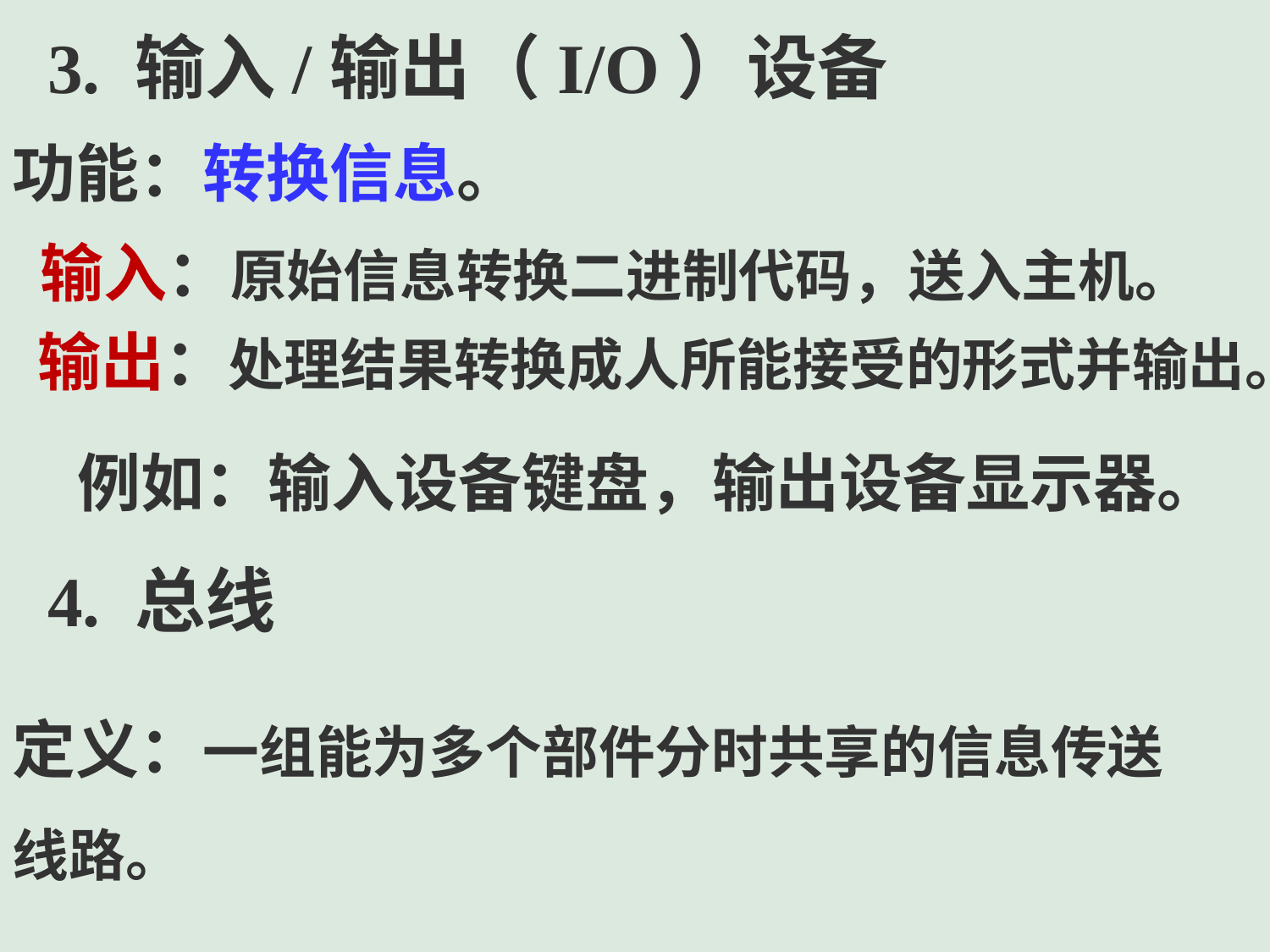

3. 输入/输出（I/O）设备
功能：转换信息。
输入：原始信息转换二进制代码，送入主机。

输出：处理结果转换成人所能接受的形式并输出。
   例如：输入设备键盘，输出设备显示器。
  4. 总线
定义：一组能为多个部件分时共享的信息传送线路。
22